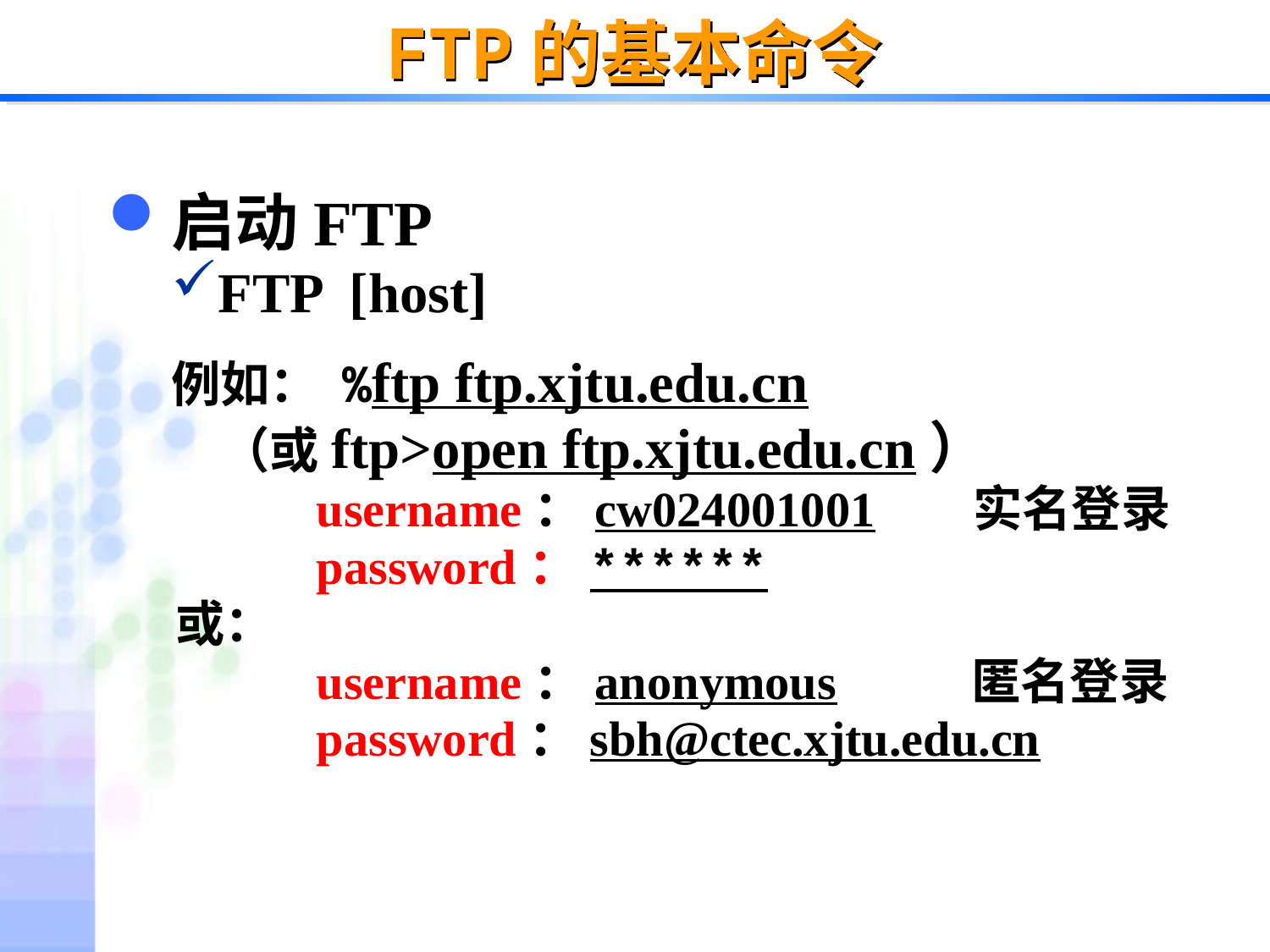

# FTP的基本命令
启动FTP
FTP  [host]
例如： %ftp ftp.xjtu.edu.cn
         （或ftp>open ftp.xjtu.edu.cn）
                 username：cw024001001       实名登录
                 password：******
     或：
                 username：anonymous          匿名登录
                 password：sbh@ctec.xjtu.edu.cn